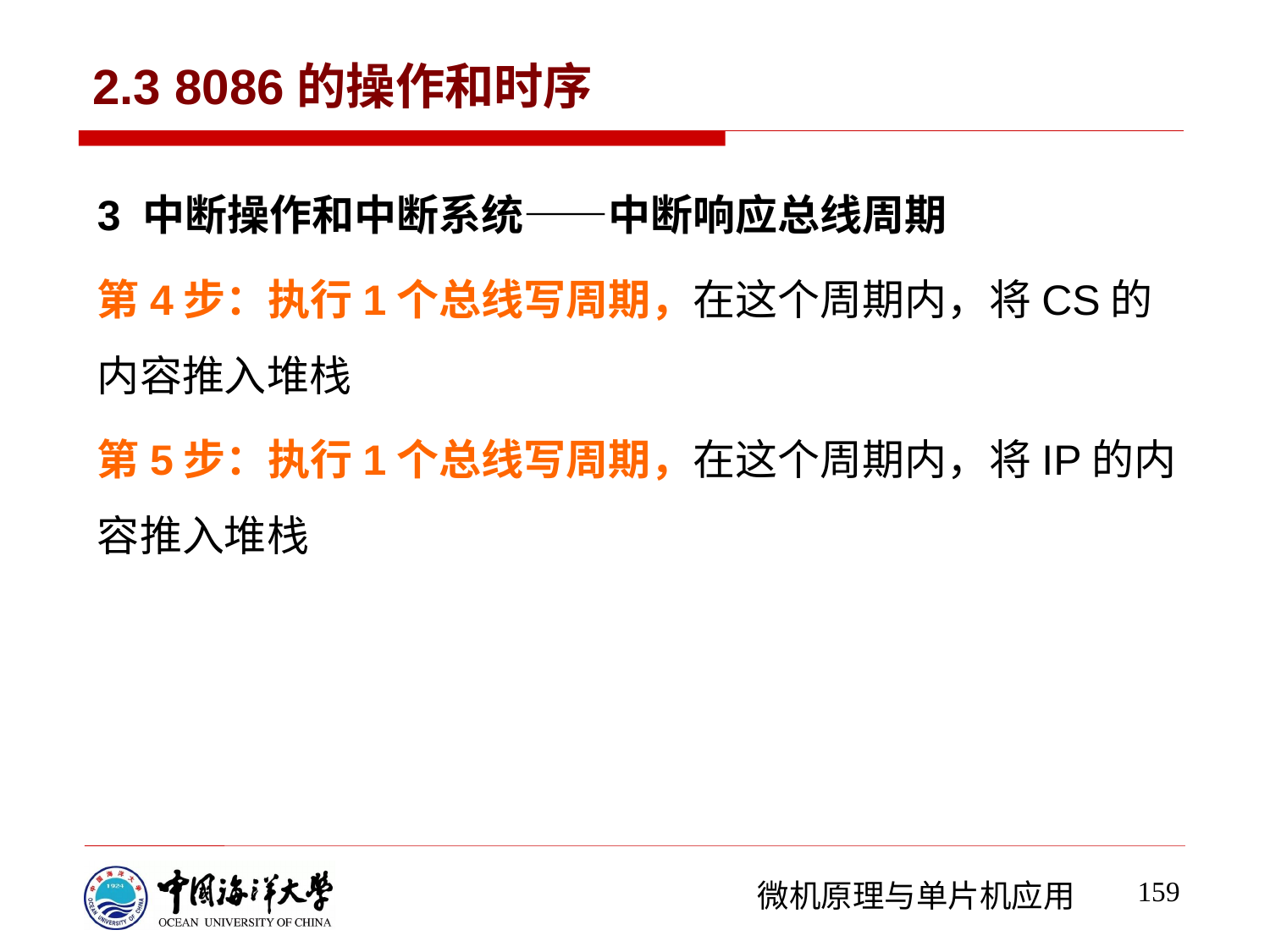

# 2.3 8086的操作和时序
3 中断操作和中断系统——中断响应总线周期
第4步：执行1个总线写周期，在这个周期内，将CS的内容推入堆栈
第5步：执行1个总线写周期，在这个周期内，将IP的内容推入堆栈
159